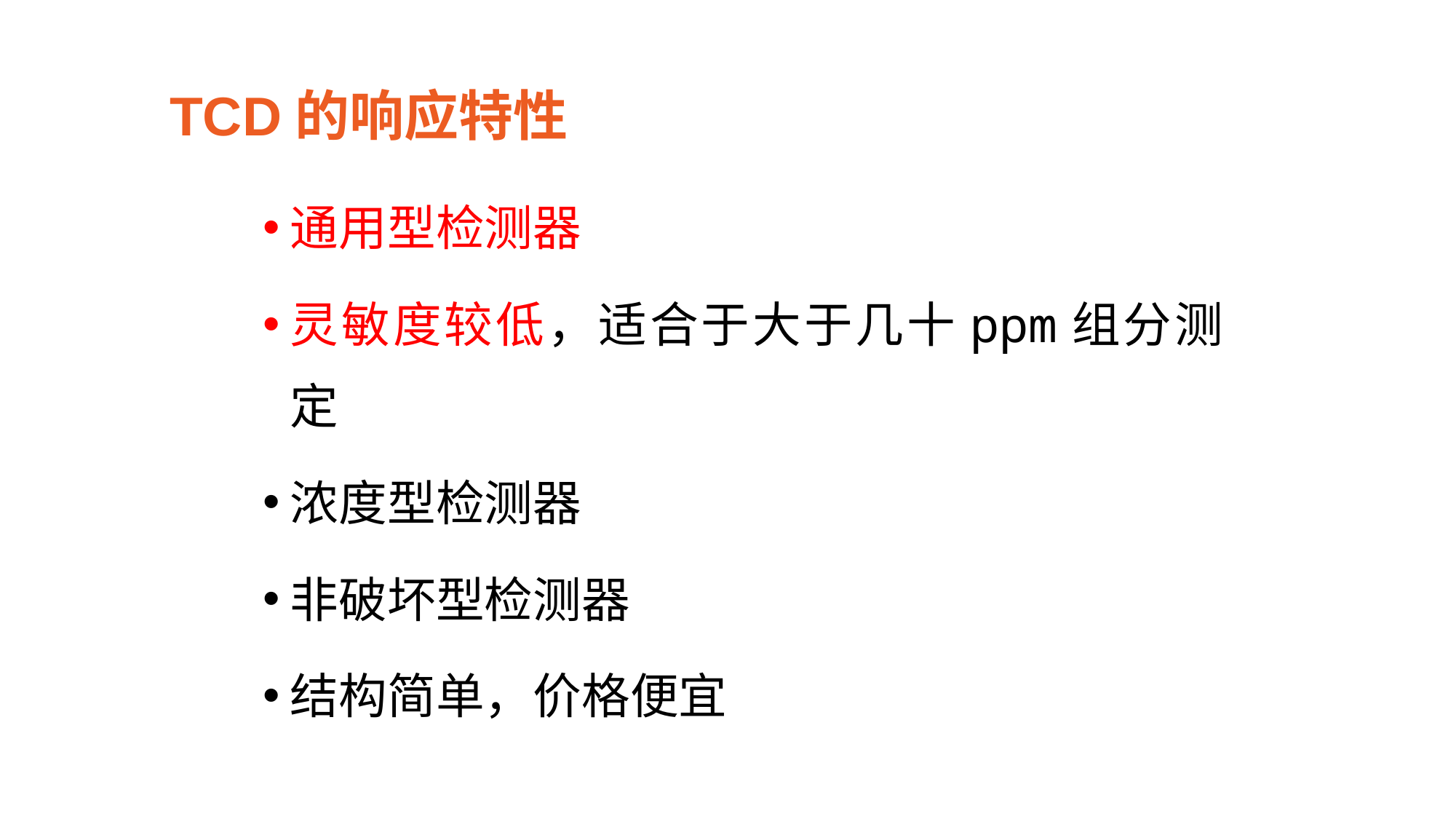

TCD的响应特性
通用型检测器
灵敏度较低，适合于大于几十ppm组分测定
浓度型检测器
非破坏型检测器
结构简单，价格便宜